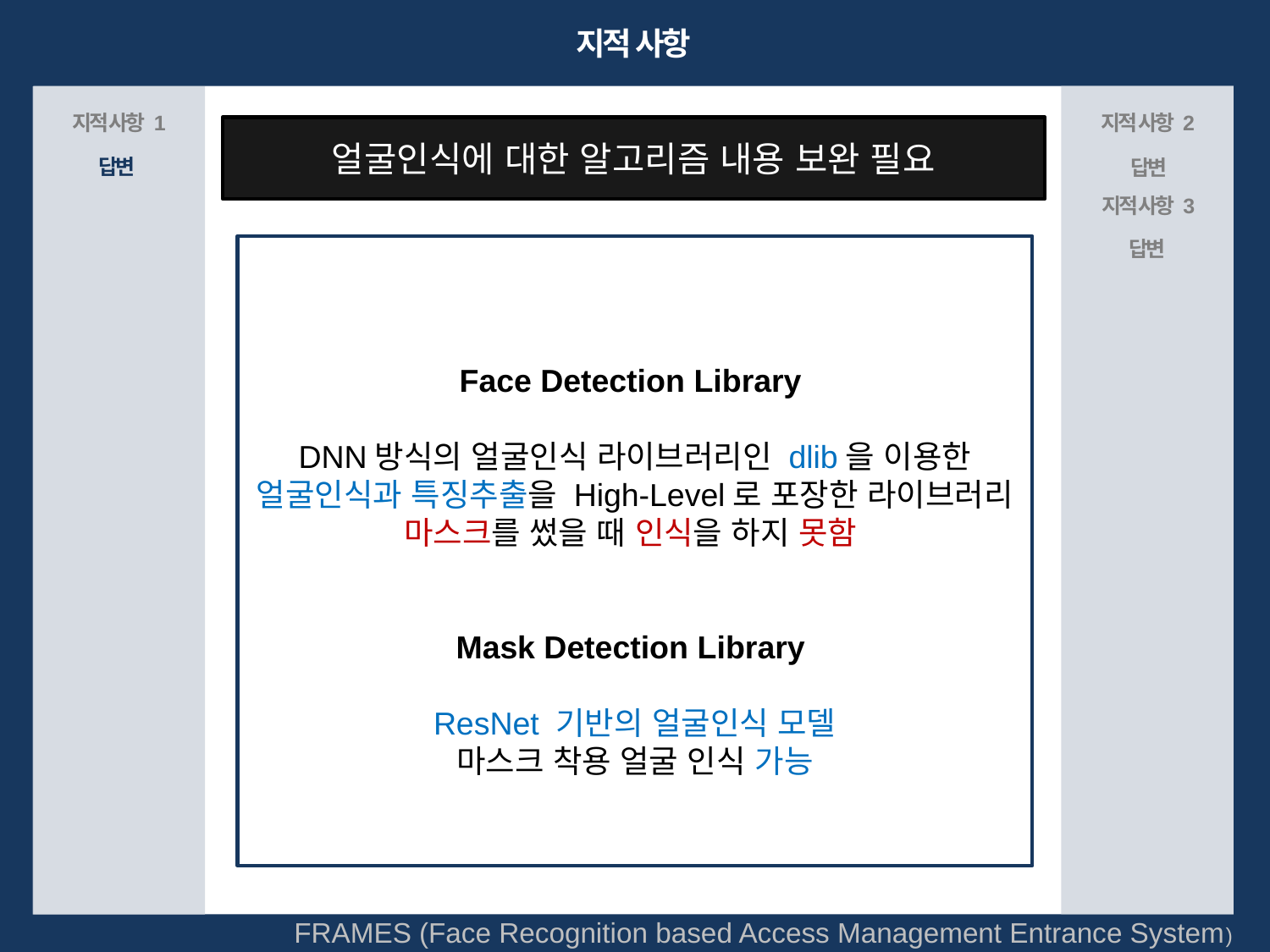

지적 사항

지적 사항 1
지적 사항 2
얼굴인식에 대한 알고리즘 내용 보완 필요
답변
답변
지적 사항 3
답변

Face Detection Library
DNN방식의 얼굴인식 라이브러리인 dlib을 이용한
얼굴인식과 특징추출을 High-Level로 포장한 라이브러리
마스크를 썼을 때 인식을 하지 못함

Mask Detection Library

ResNet 기반의 얼굴인식 모델
마스크 착용 얼굴 인식 가능
FRAMES (Face Recognition based Access Management Entrance System)